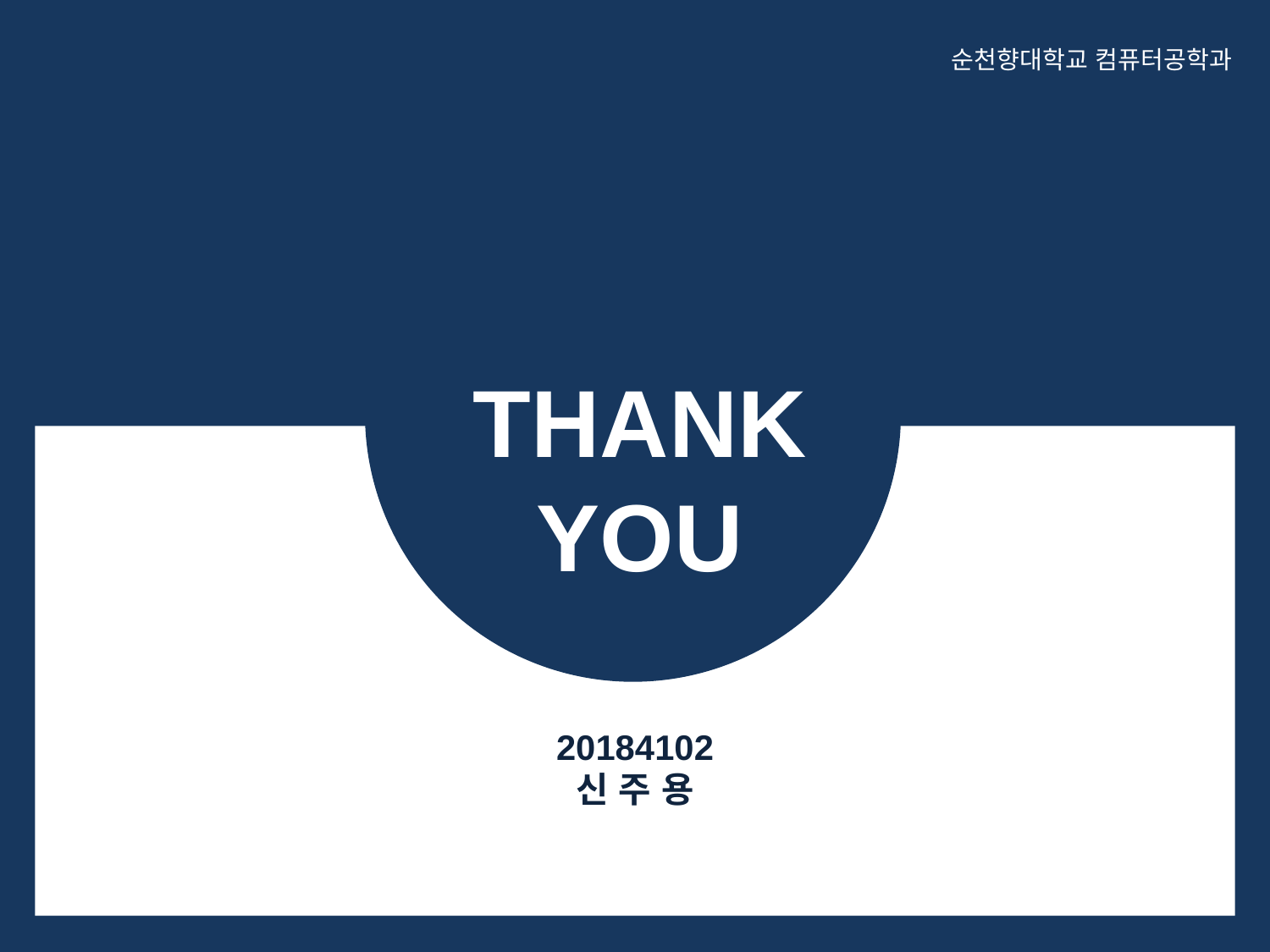

순천향대학교 컴퓨터공학과

THANK
YOU

20184102
신 주 용